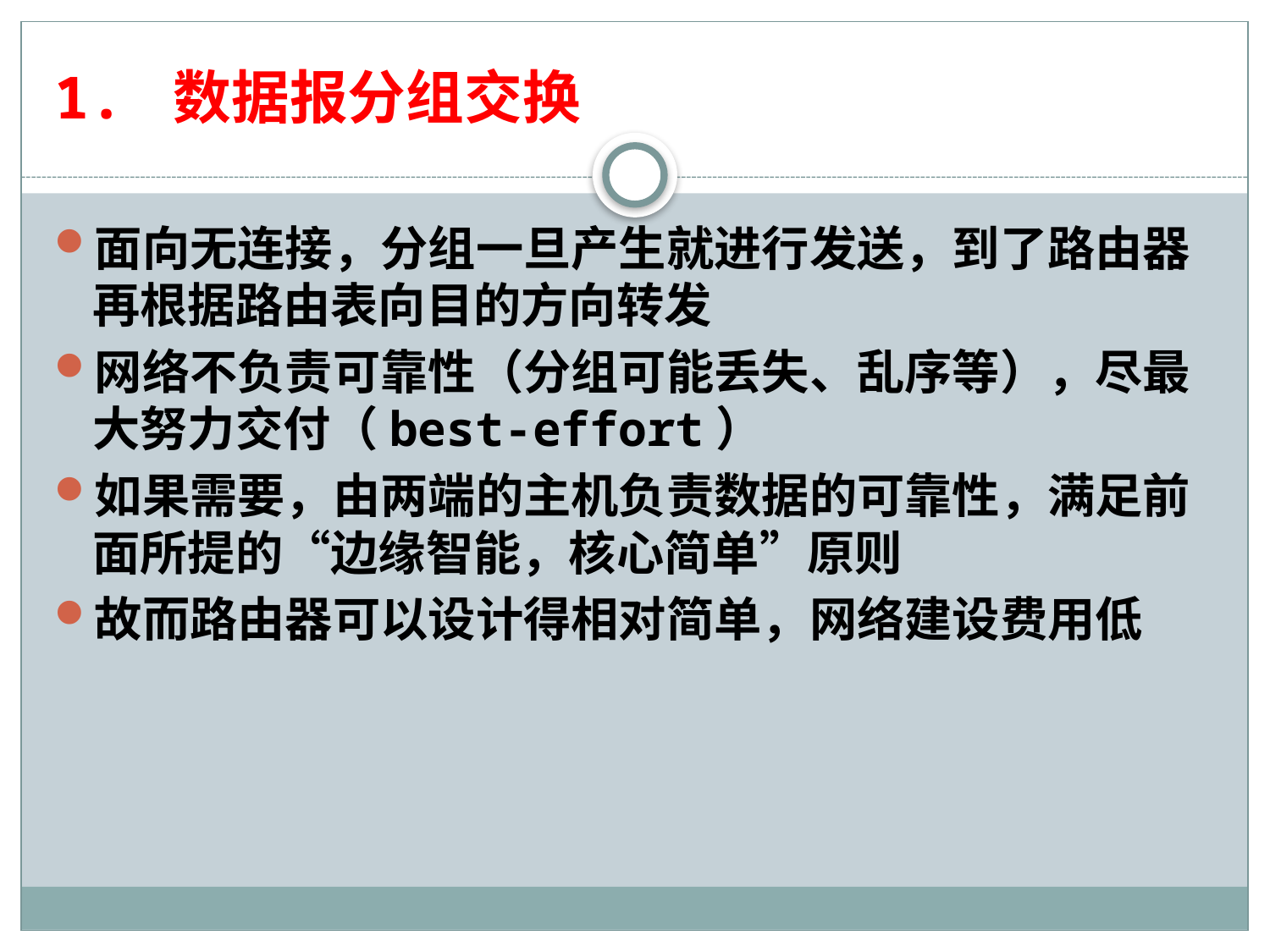

# 1. 数据报分组交换
面向无连接，分组一旦产生就进行发送，到了路由器再根据路由表向目的方向转发
网络不负责可靠性（分组可能丢失、乱序等），尽最大努力交付（best-effort）
如果需要，由两端的主机负责数据的可靠性，满足前面所提的“边缘智能，核心简单”原则
故而路由器可以设计得相对简单，网络建设费用低